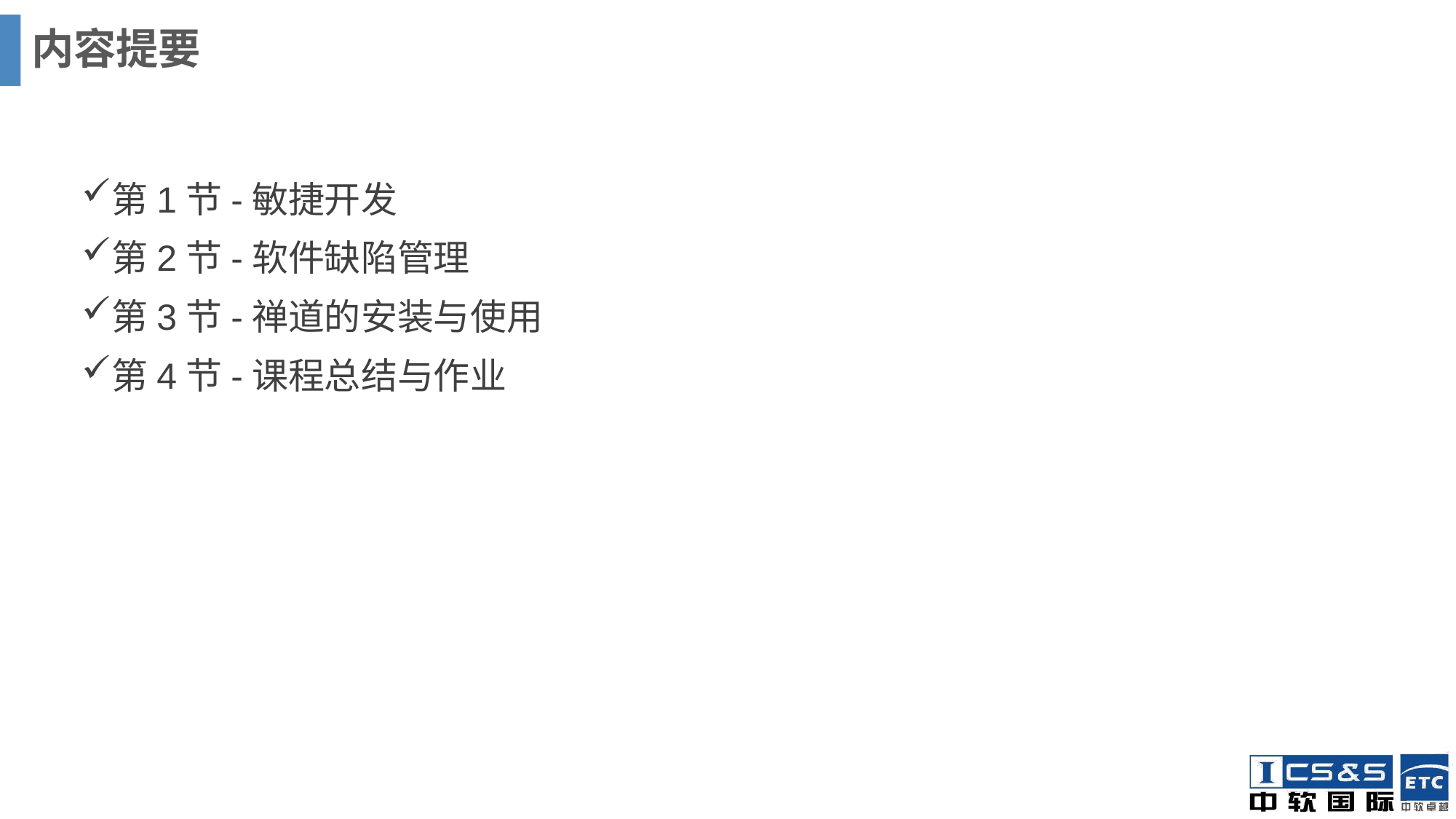

# 内容提要
第1节-敏捷开发
第2节-软件缺陷管理
第3节-禅道的安装与使用
第4节-课程总结与作业